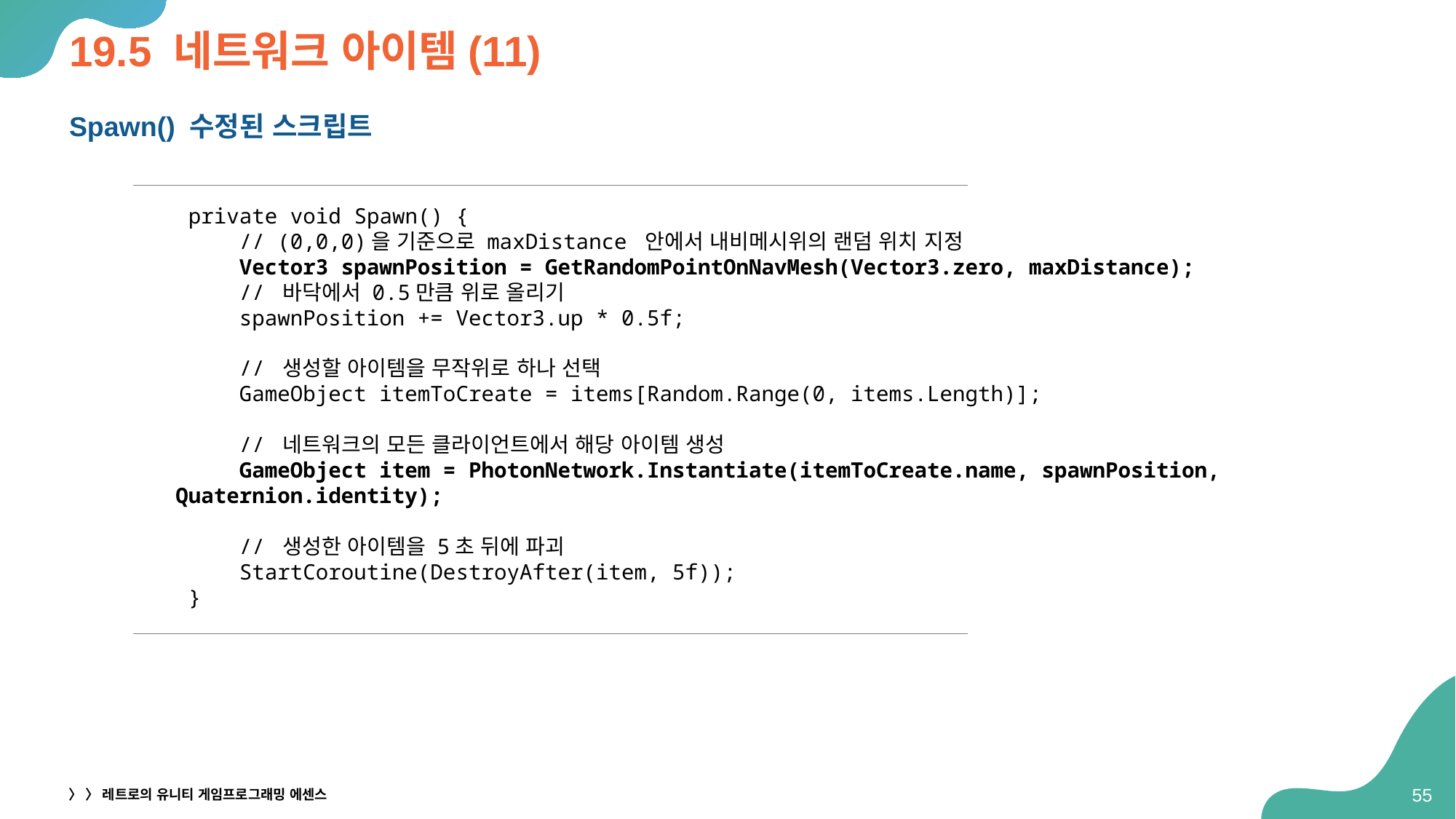

# 19.5 네트워크 아이템(11)
Spawn() 수정된 스크립트
 private void Spawn() {
     // (0,0,0)을 기준으로 maxDistance 안에서 내비메시위의 랜덤 위치 지정
     Vector3 spawnPosition = GetRandomPointOnNavMesh(Vector3.zero, maxDistance);
     // 바닥에서 0.5만큼 위로 올리기
     spawnPosition += Vector3.up * 0.5f;

     // 생성할 아이템을 무작위로 하나 선택
     GameObject itemToCreate = items[Random.Range(0, items.Length)];

     // 네트워크의 모든 클라이언트에서 해당 아이템 생성
     GameObject item = PhotonNetwork.Instantiate(itemToCreate.name, spawnPosition, Quaternion.identity);

     // 생성한 아이템을 5초 뒤에 파괴
     StartCoroutine(DestroyAfter(item, 5f));
 }
55